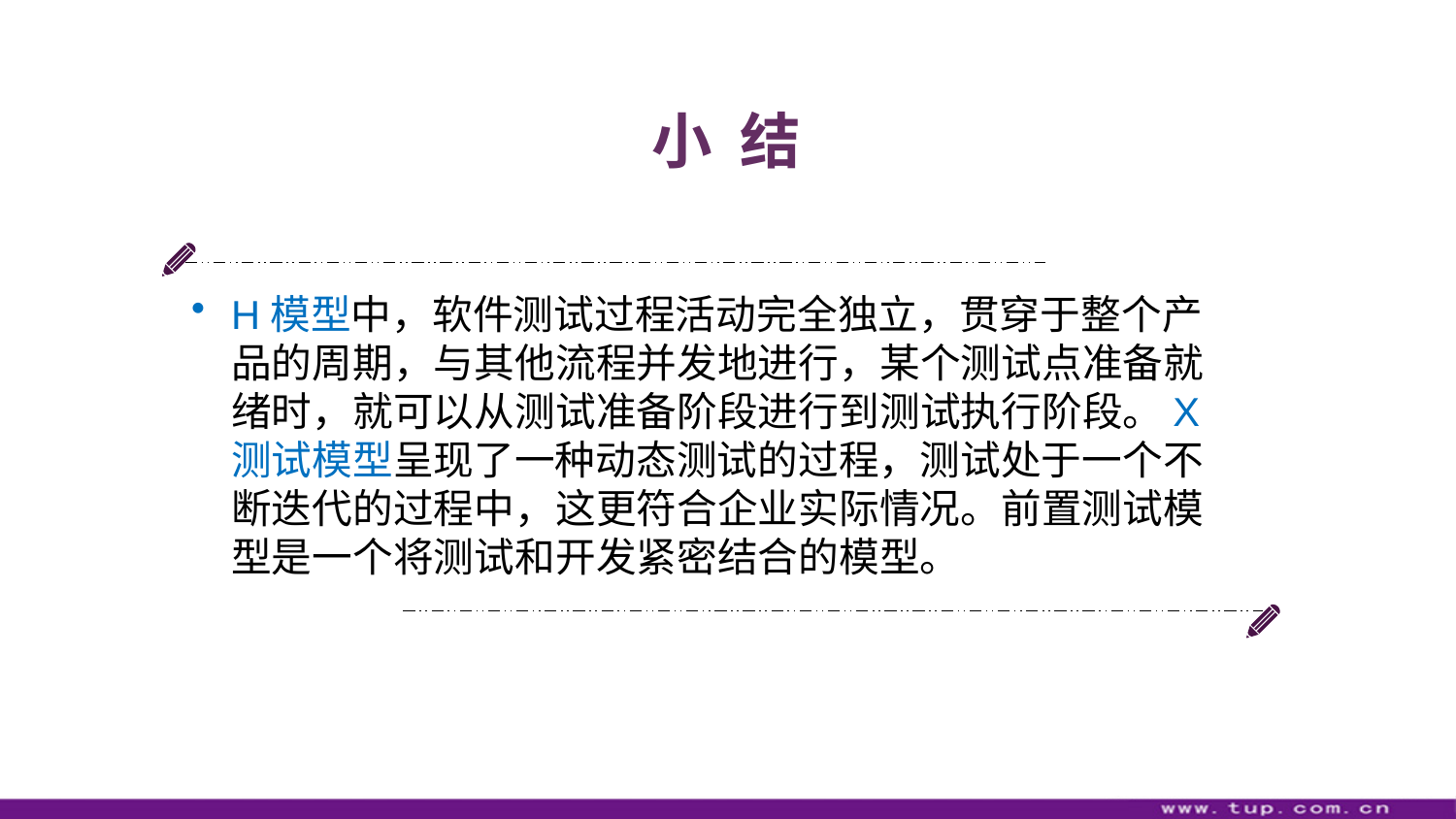

小  结

H模型中，软件测试过程活动完全独立，贯穿于整个产品的周期，与其他流程并发地进行，某个测试点准备就绪时，就可以从测试准备阶段进行到测试执行阶段。X测试模型呈现了一种动态测试的过程，测试处于一个不断迭代的过程中，这更符合企业实际情况。前置测试模型是一个将测试和开发紧密结合的模型。